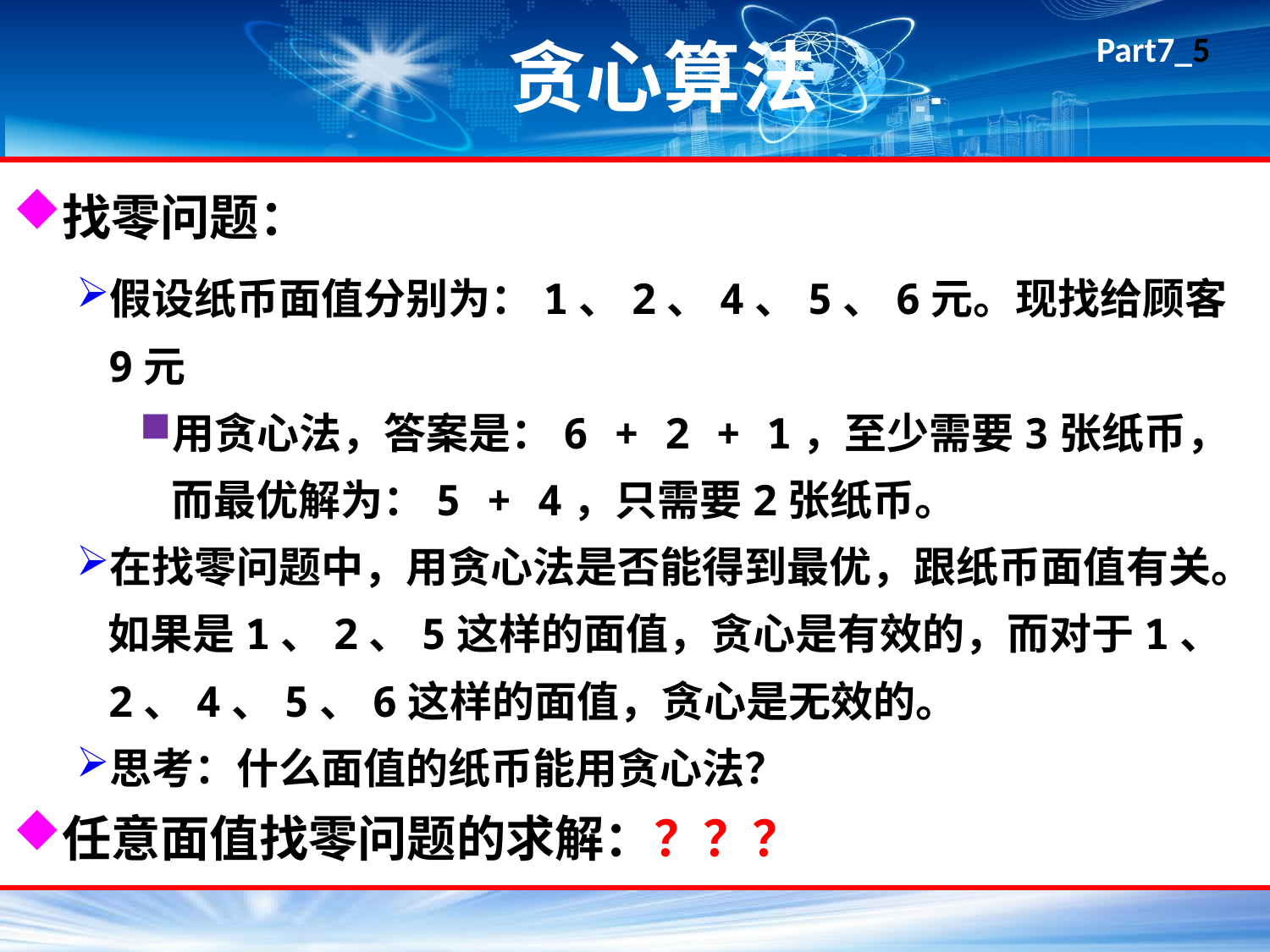

# 贪心算法
找零问题：
假设纸币面值分别为：1、2、4、5、6元。现找给顾客9元
用贪心法，答案是：6 + 2 + 1，至少需要3张纸币，而最优解为：5 + 4，只需要2张纸币。
在找零问题中，用贪心法是否能得到最优，跟纸币面值有关。如果是1、2、5这样的面值，贪心是有效的，而对于1、2、4、5、6这样的面值，贪心是无效的。
思考：什么面值的纸币能用贪心法？
任意面值找零问题的求解：？？？